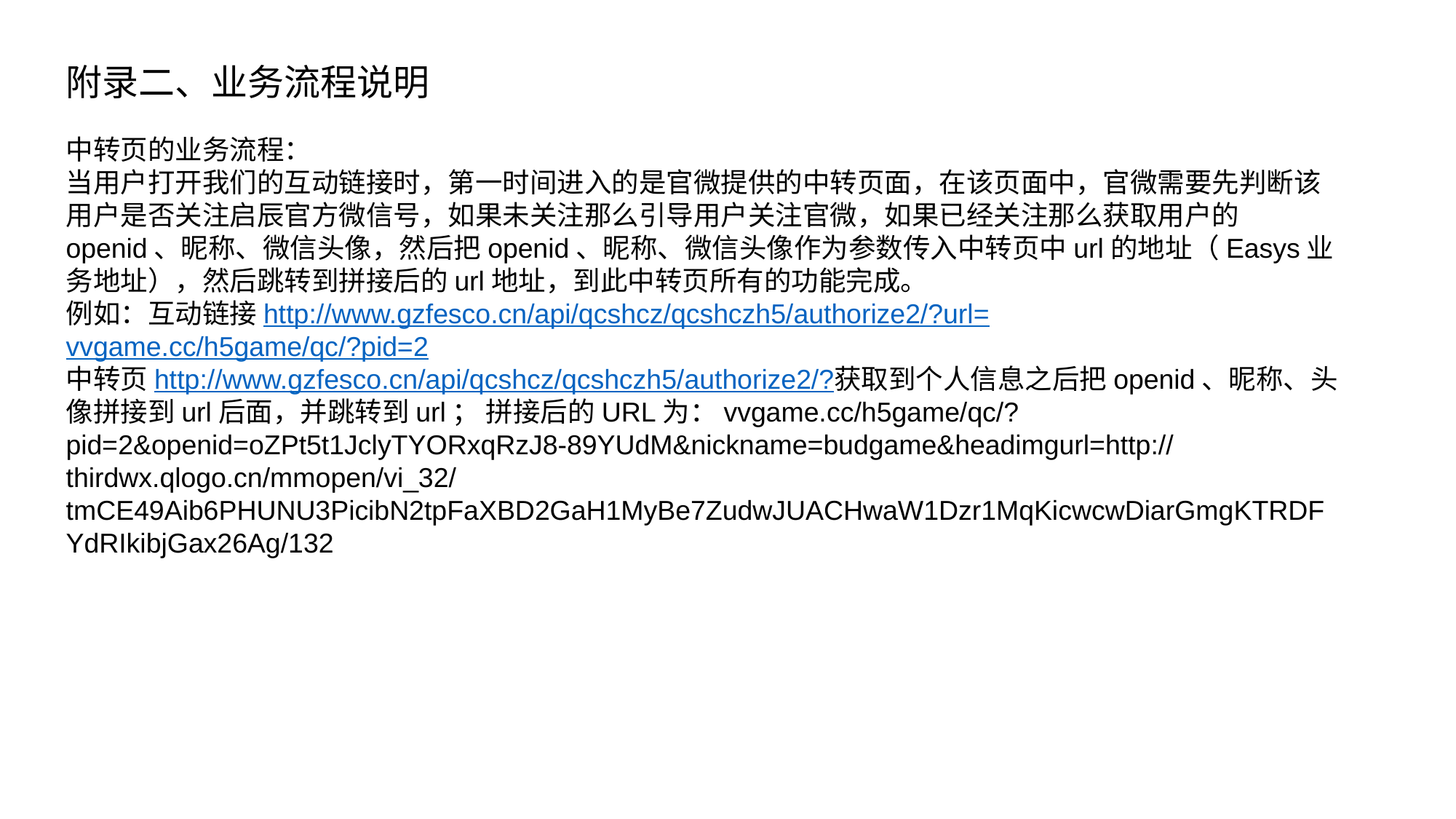

附录二、业务流程说明
中转页的业务流程：
当用户打开我们的互动链接时，第一时间进入的是官微提供的中转页面，在该页面中，官微需要先判断该用户是否关注启辰官方微信号，如果未关注那么引导用户关注官微，如果已经关注那么获取用户的openid、昵称、微信头像，然后把openid、昵称、微信头像作为参数传入中转页中url的地址（Easys业务地址），然后跳转到拼接后的url地址，到此中转页所有的功能完成。
例如：互动链接http://www.gzfesco.cn/api/qcshcz/qcshczh5/authorize2/?url=vvgame.cc/h5game/qc/?pid=2
中转页http://www.gzfesco.cn/api/qcshcz/qcshczh5/authorize2/?获取到个人信息之后把openid、昵称、头像拼接到url后面，并跳转到url； 拼接后的URL为：vvgame.cc/h5game/qc/?pid=2&openid=oZPt5t1JclyTYORxqRzJ8-89YUdM&nickname=budgame&headimgurl=http://thirdwx.qlogo.cn/mmopen/vi_32/tmCE49Aib6PHUNU3PicibN2tpFaXBD2GaH1MyBe7ZudwJUACHwaW1Dzr1MqKicwcwDiarGmgKTRDFYdRIkibjGax26Ag/132